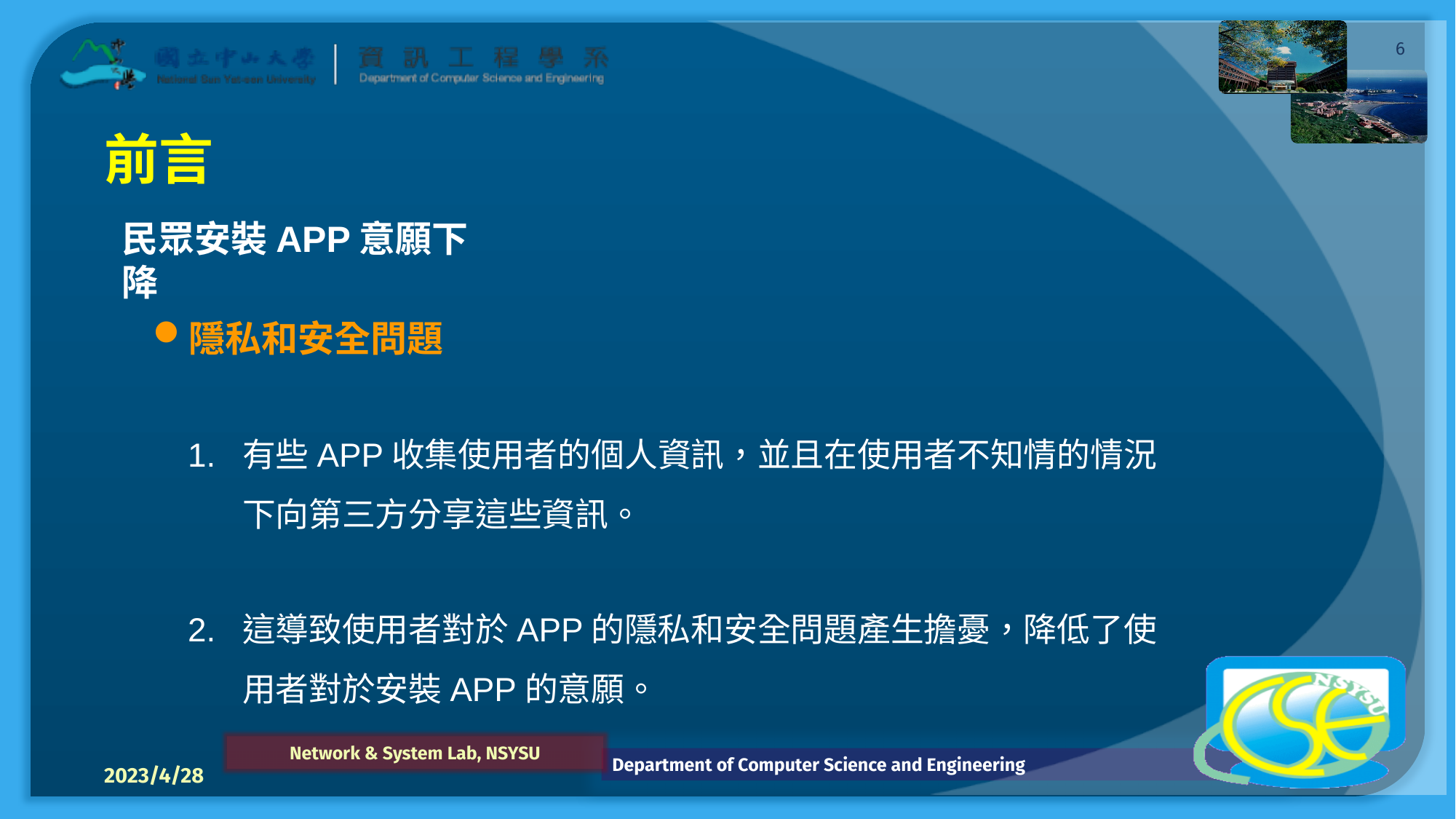

6
前言
民眾安裝APP意願下降
隱私和安全問題
有些APP收集使用者的個人資訊，並且在使用者不知情的情況下向第三方分享這些資訊。
這導致使用者對於APP的隱私和安全問題產生擔憂，降低了使用者對於安裝APP的意願。
2023/4/28